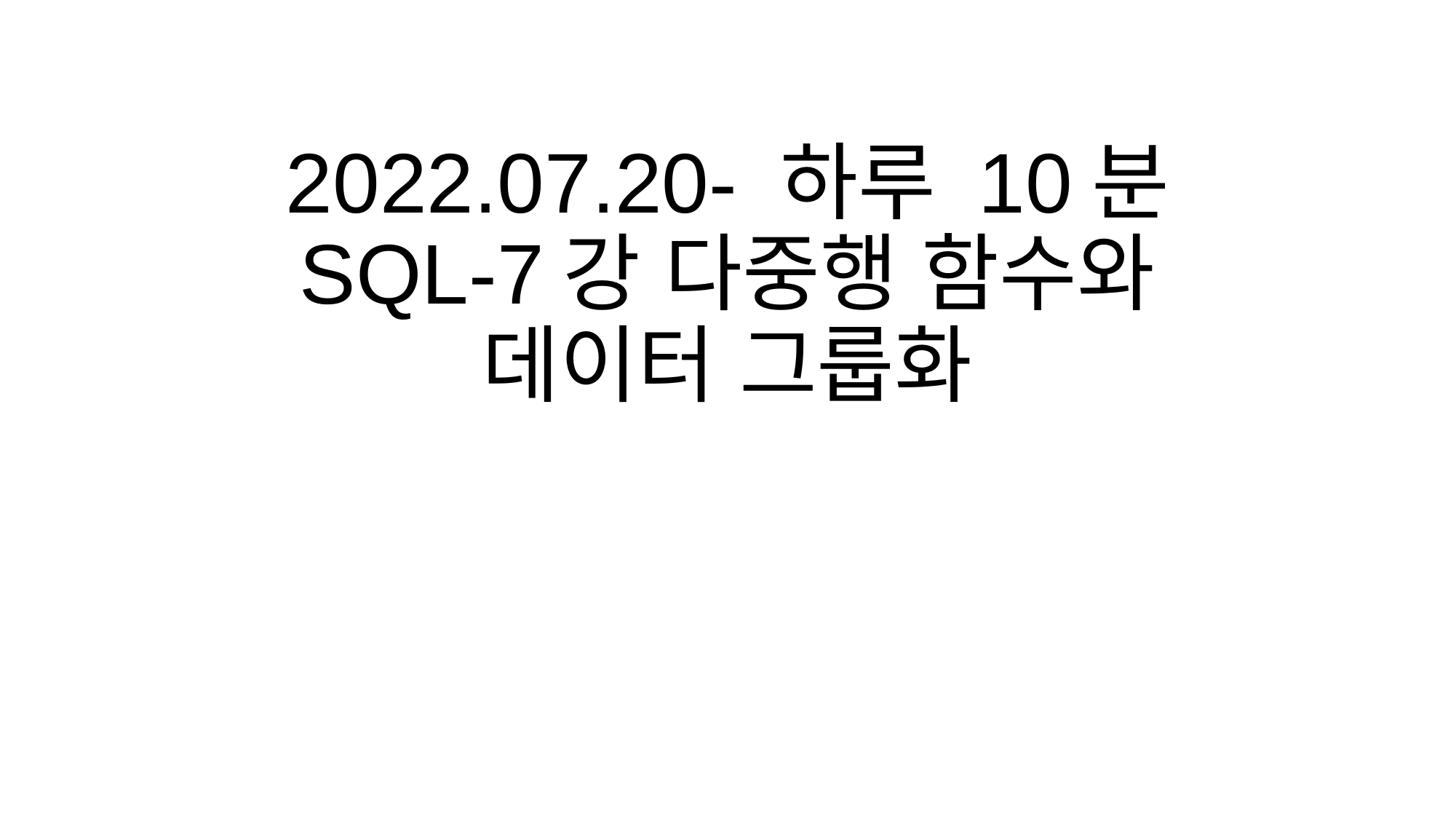

# 2022.07.20- 하루 10분 SQL-7강 다중행 함수와 데이터 그룹화